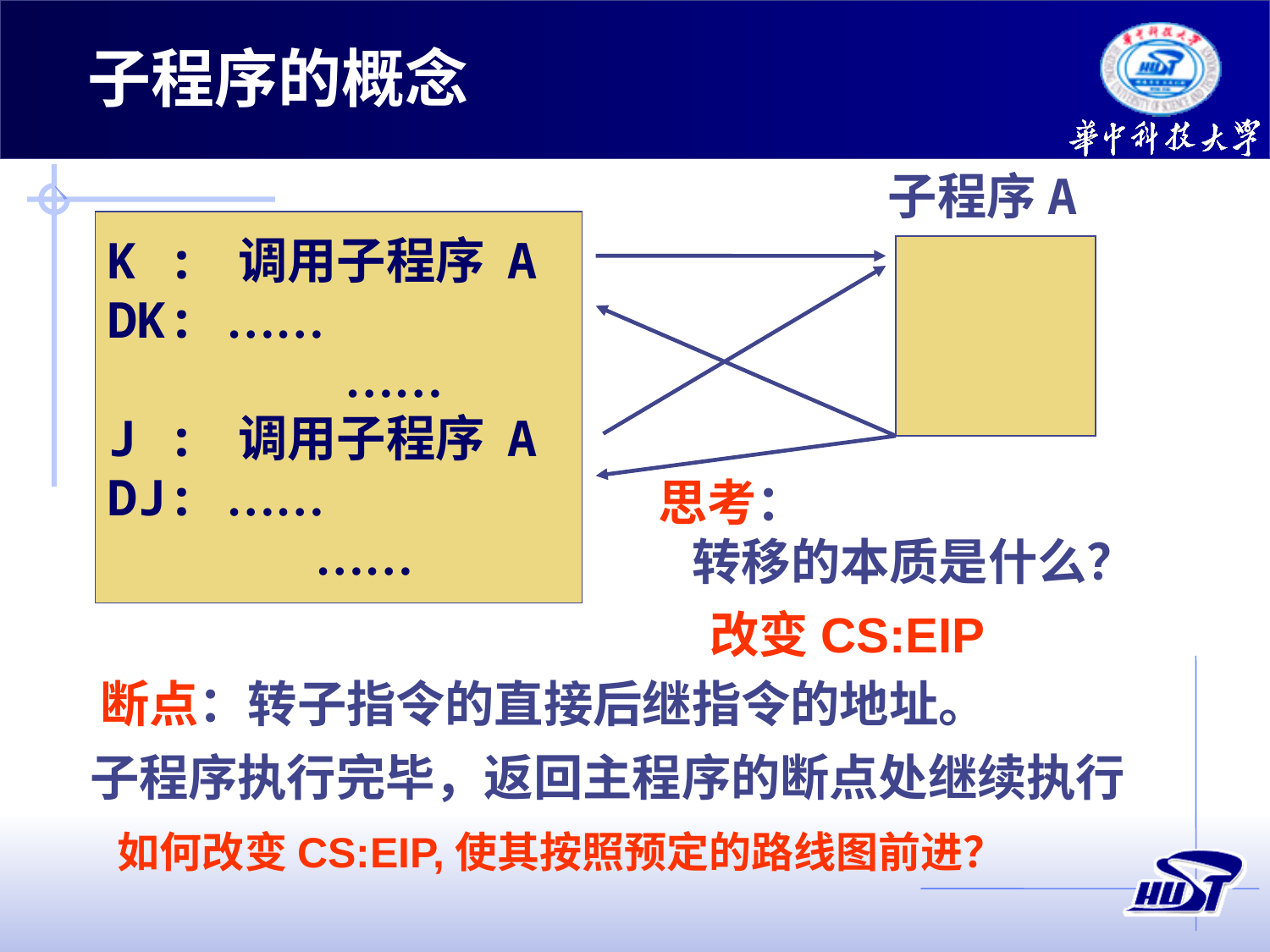

子程序的概念
子程序A

K : 调用子程序 A
DK: ……
        ……
J : 调用子程序 A
DJ: ……
       ……

思考：
  转移的本质是什么？
改变CS:EIP
断点：转子指令的直接后继指令的地址。
子程序执行完毕，返回主程序的断点处继续执行
如何改变CS:EIP,使其按照预定的路线图前进？